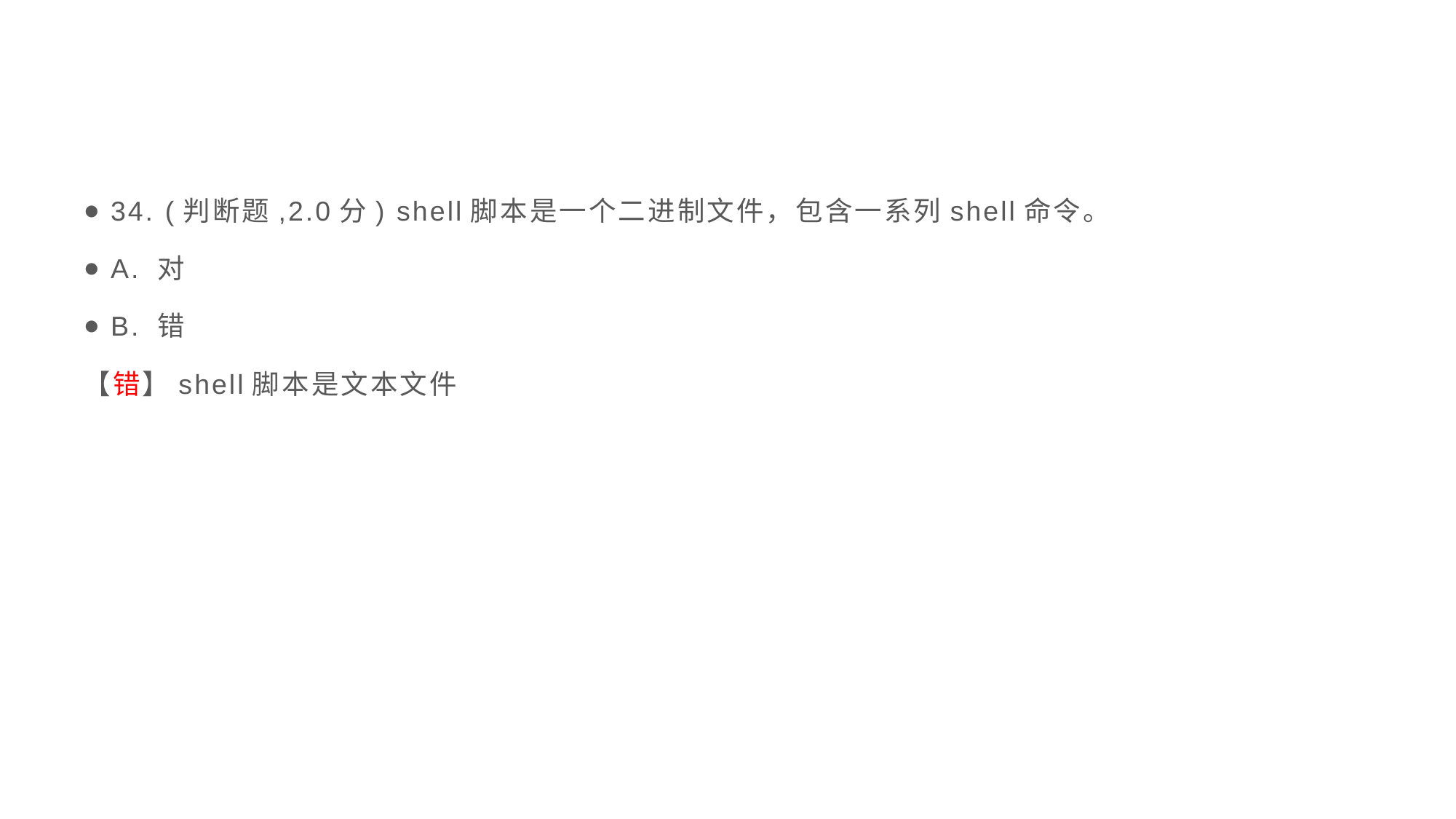

#
34. (判断题,2.0分) shell脚本是一个二进制文件，包含一系列shell命令。
A. 对
B. 错
【错】shell脚本是文本文件